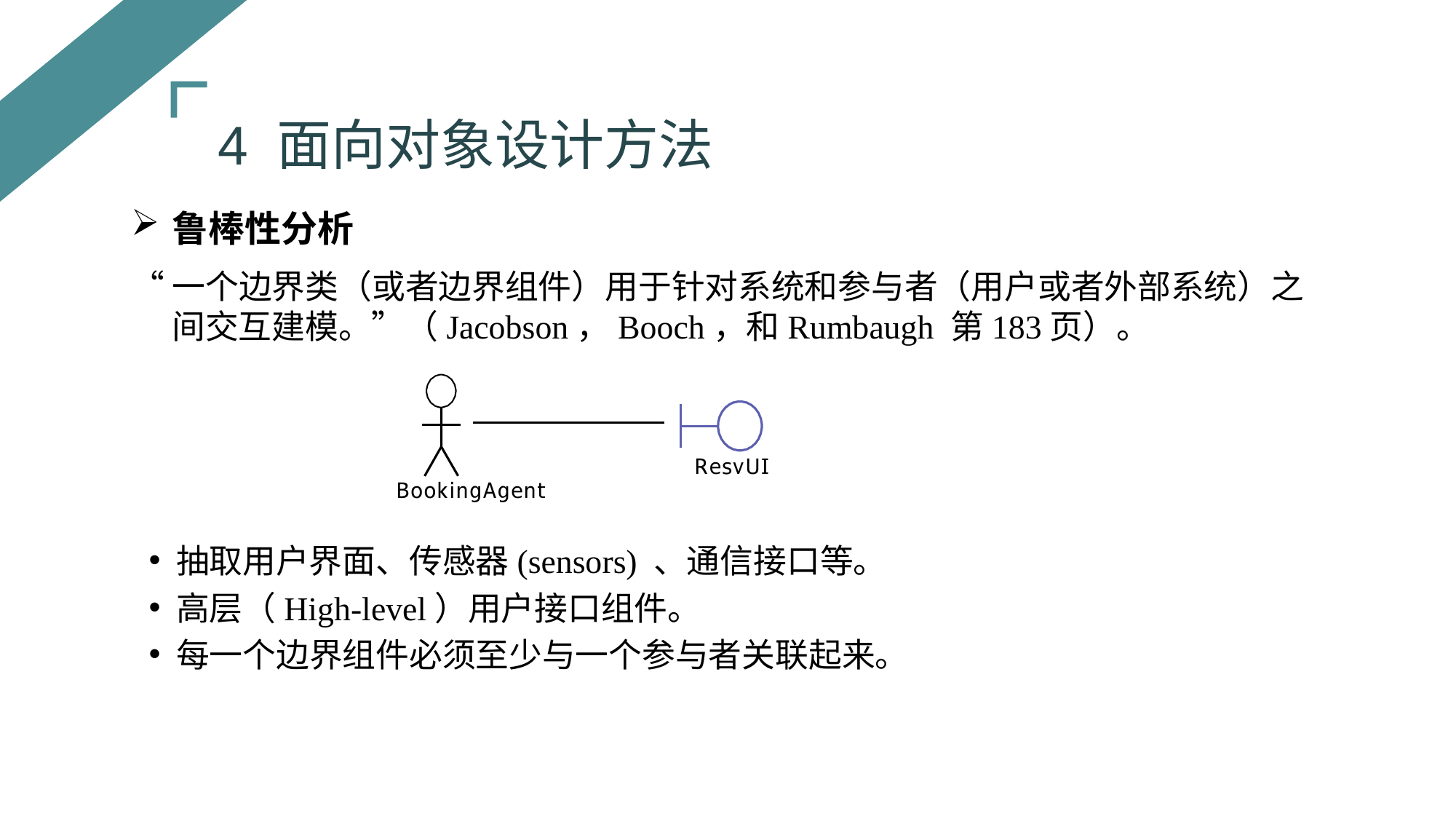

4 面向对象设计方法
鲁棒性分析
“一个边界类（或者边界组件）用于针对系统和参与者（用户或者外部系统）之间交互建模。”（Jacobson，Booch，和Rumbaugh 第183页）。

BookingAgent
ResvUI
抽取用户界面、传感器(sensors) 、通信接口等。
高层（High-level）用户接口组件。
每一个边界组件必须至少与一个参与者关联起来。